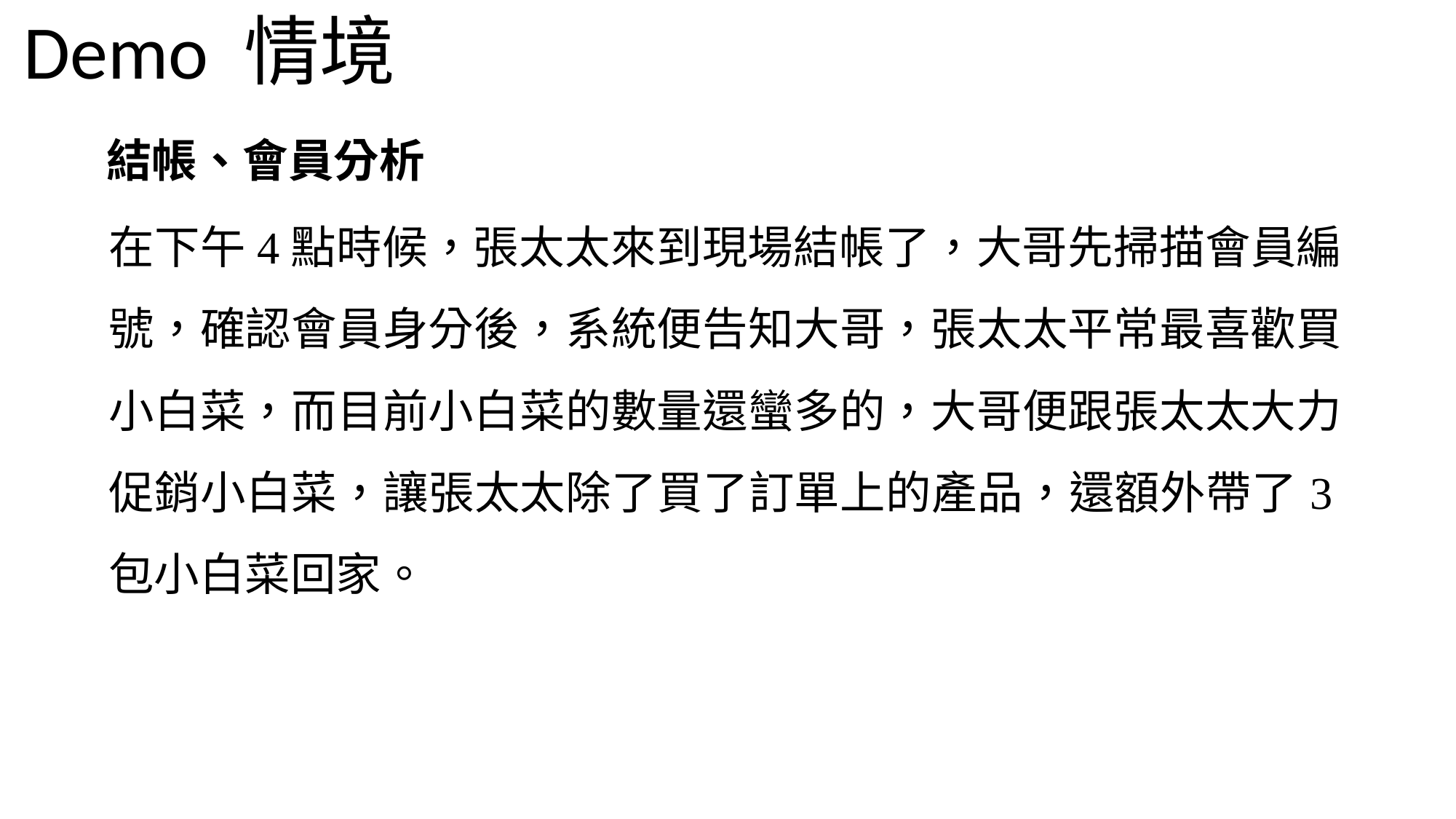

# Demo 情境
結帳、會員分析
在下午4點時候，張太太來到現場結帳了，大哥先掃描會員編號，確認會員身分後，系統便告知大哥，張太太平常最喜歡買小白菜，而目前小白菜的數量還蠻多的，大哥便跟張太太大力促銷小白菜，讓張太太除了買了訂單上的產品，還額外帶了3包小白菜回家。